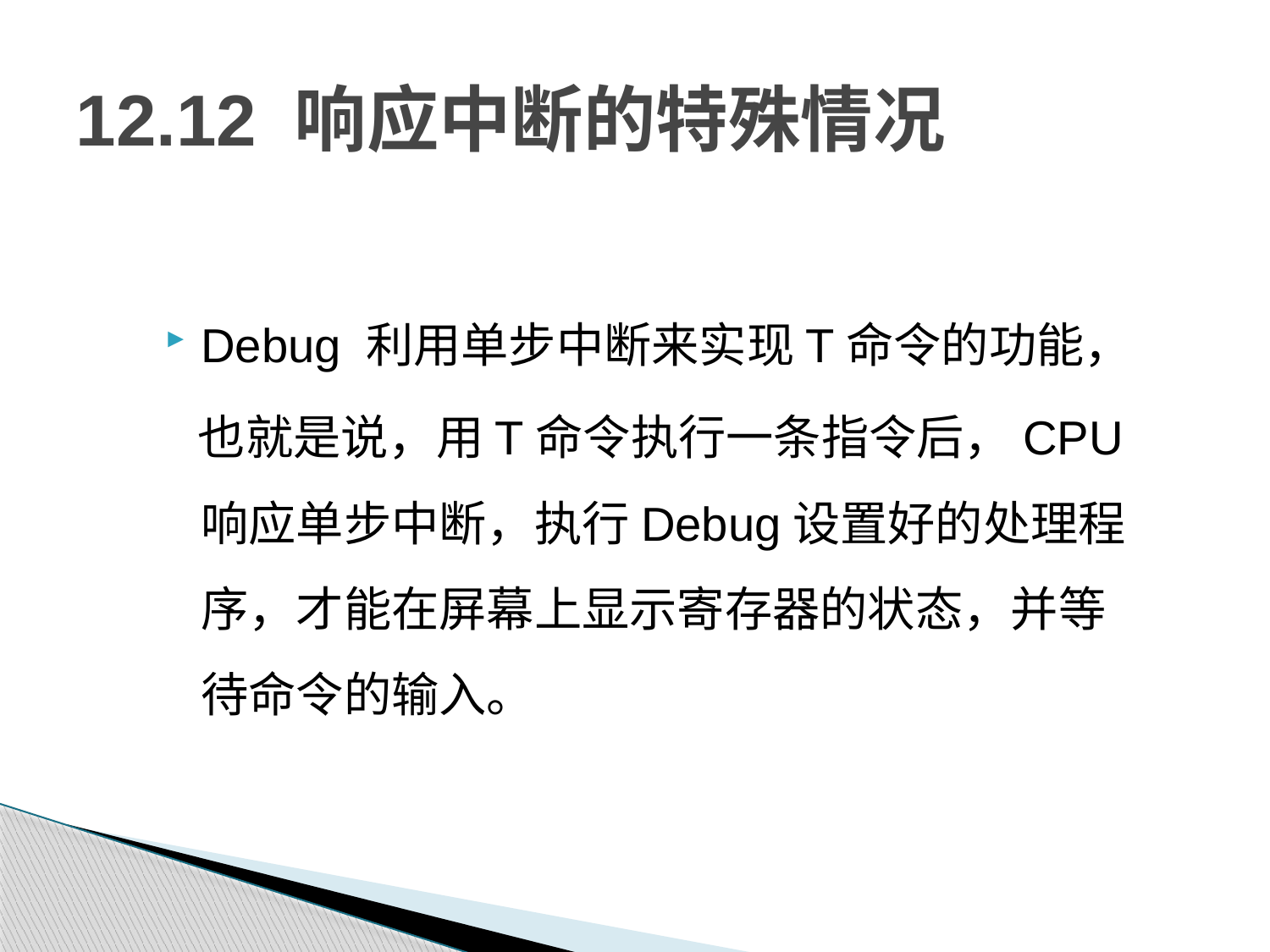

# 12.12 响应中断的特殊情况
Debug 利用单步中断来实现T命令的功能，
  也就是说，用T命令执行一条指令后，CPU响应单步中断，执行Debug设置好的处理程序，才能在屏幕上显示寄存器的状态，并等待命令的输入。